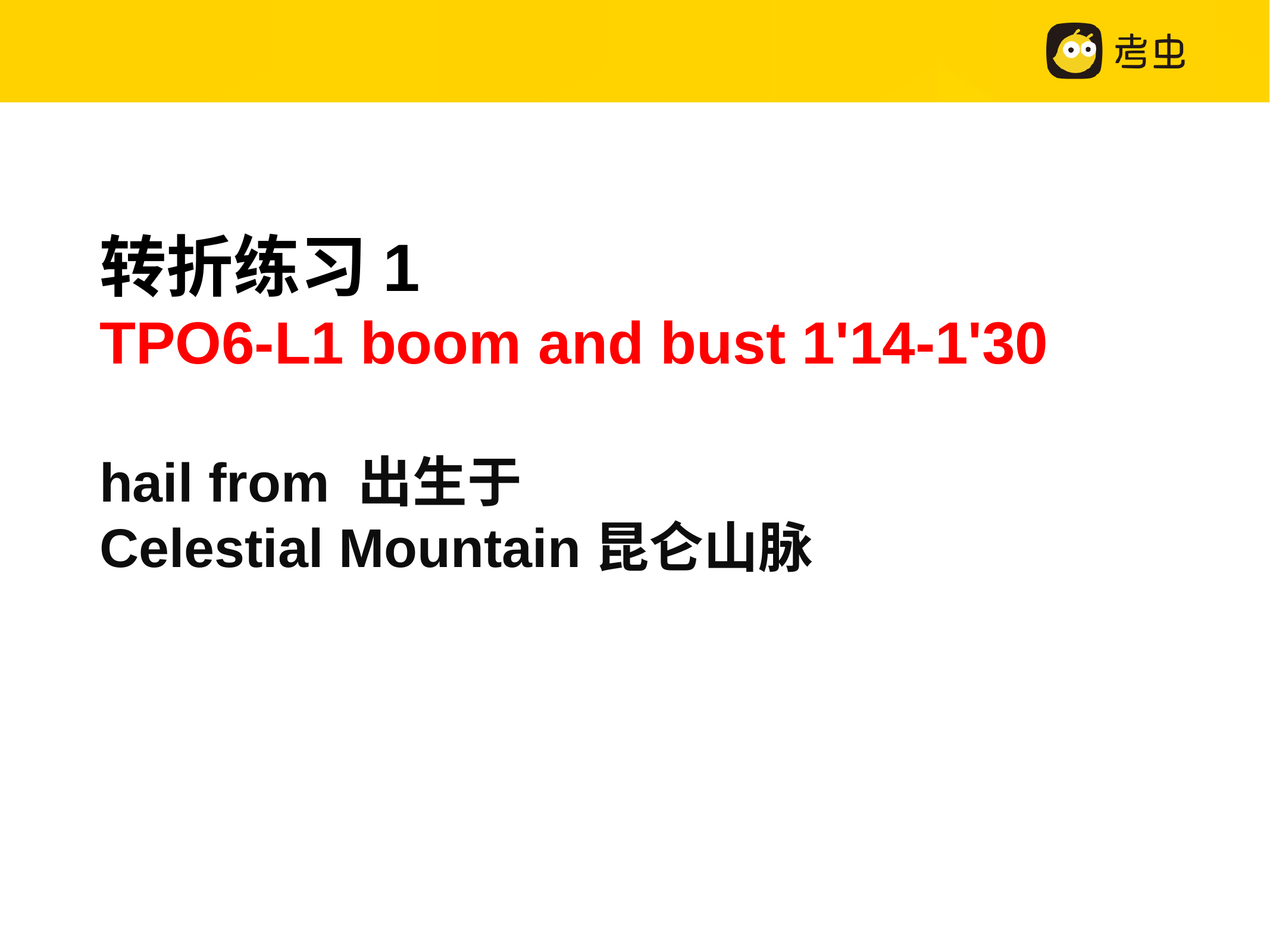

转折练习1
TPO6-L1 boom and bust 1'14-1'30

hail from 出生于
Celestial Mountain昆仑山脉